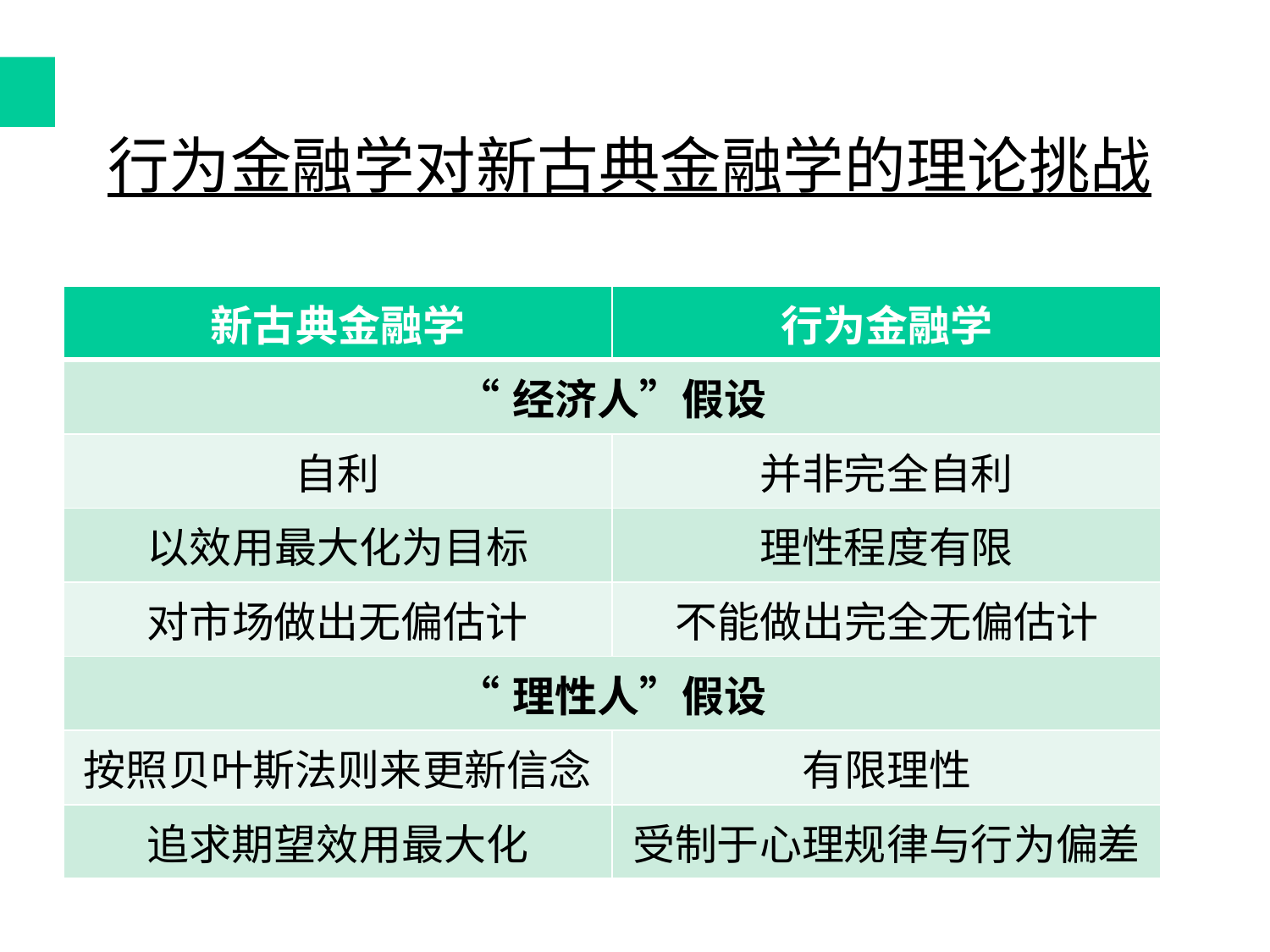

# 行为金融学对新古典金融学的理论挑战
| 新古典金融学 | 行为金融学 |
| --- | --- |
| “经济人”假设 |  |
| 自利 | 并非完全自利 |
| 以效用最大化为目标 | 理性程度有限 |
| 对市场做出无偏估计 | 不能做出完全无偏估计 |
| “理性人”假设 |  |
| 按照贝叶斯法则来更新信念 | 有限理性 |
| 追求期望效用最大化 | 受制于心理规律与行为偏差 |
32